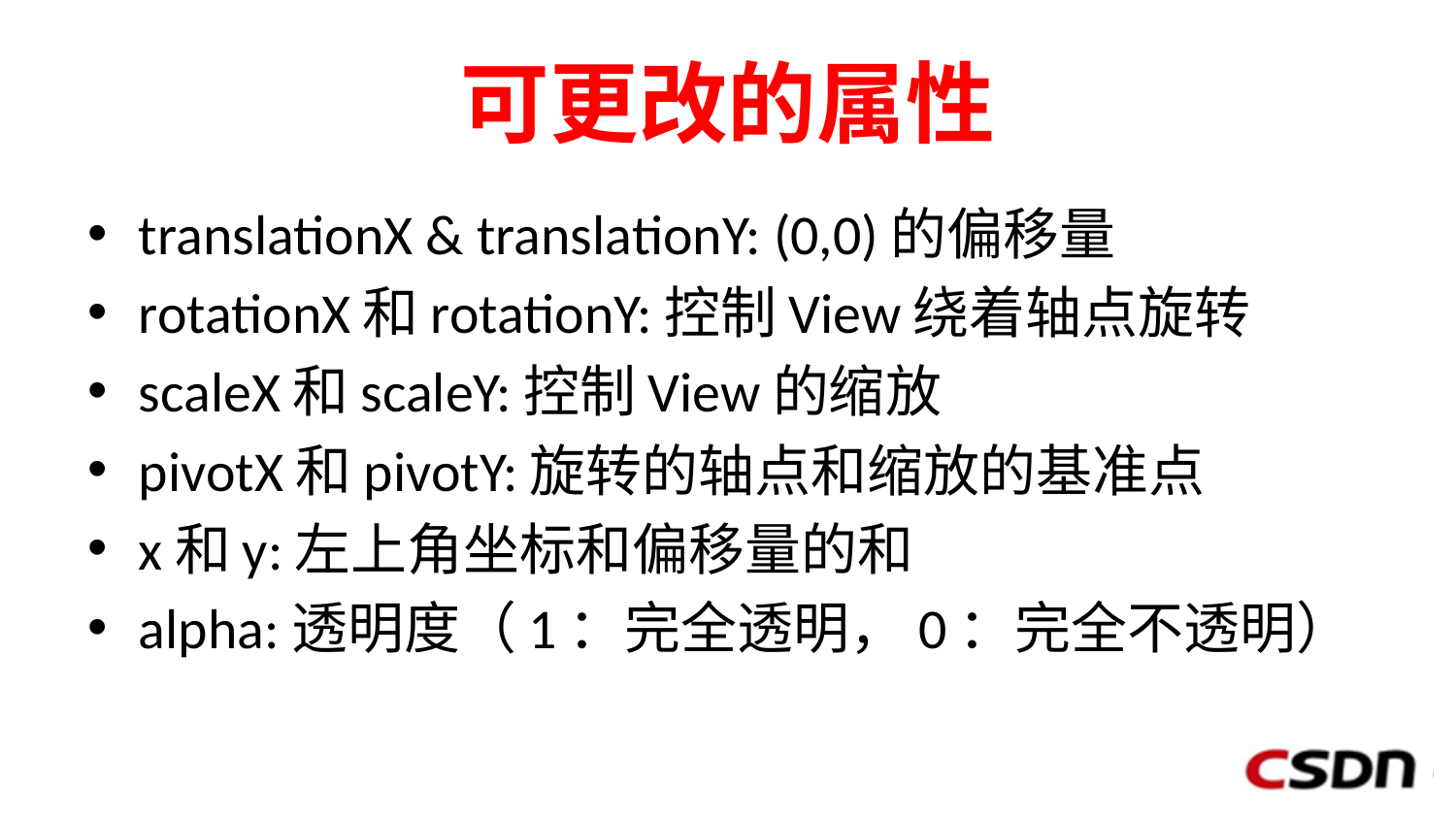

# 可更改的属性
translationX & translationY: (0,0)的偏移量
rotationX和rotationY:控制View绕着轴点旋转
scaleX和scaleY:控制View的缩放
pivotX和pivotY:旋转的轴点和缩放的基准点
x和y:左上角坐标和偏移量的和
alpha:透明度（1：完全透明，0：完全不透明）